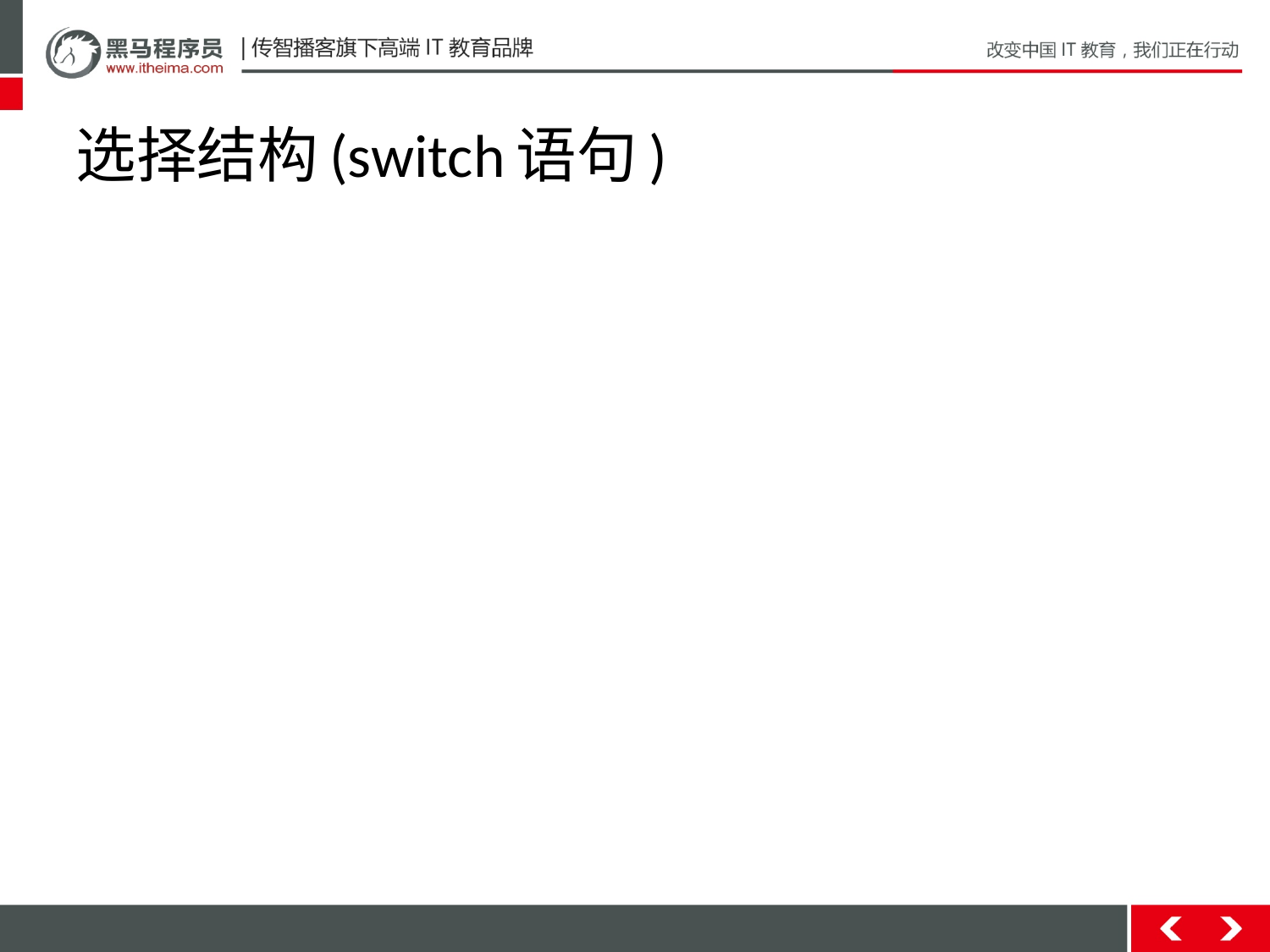

# 选择结构(switch语句)
格式解释
switch表示这是switch语句
表达式的取值：byte,short,int,char
JDK5以后可以是枚举
JDK7以后可以是String
case后面跟的是要和表达式进行比较的值
语句体部分可以是一条或多条语句
break表示中断，结束的意思，可以结束switch语句
default语句表示所有情况都不匹配的时候，就执行该处的内容，和if语句的else相似。